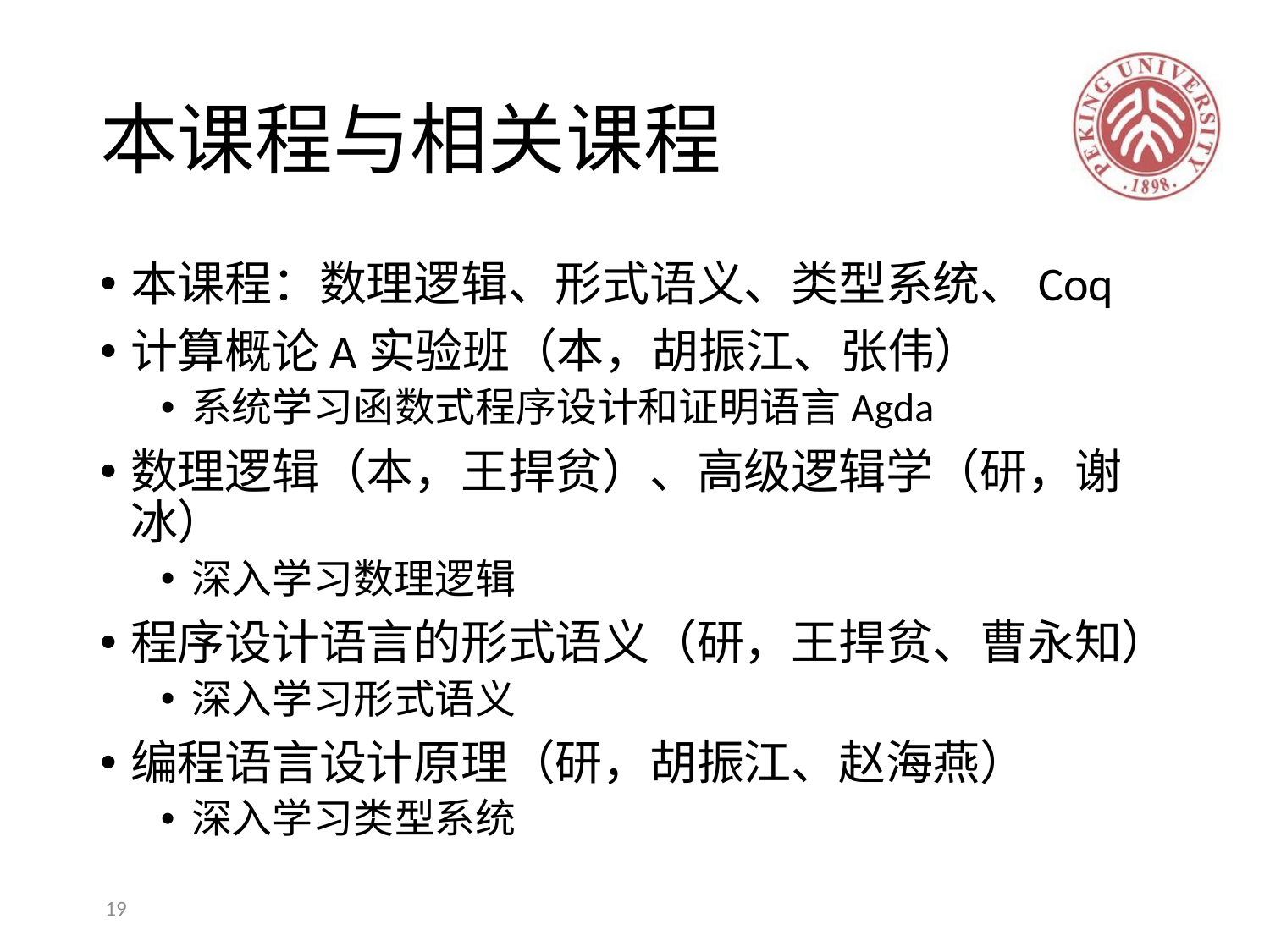

# 本课程与相关课程
本课程：数理逻辑、形式语义、类型系统、Coq
计算概论A实验班（本，胡振江、张伟）
系统学习函数式程序设计和证明语言Agda
数理逻辑（本，王捍贫）、高级逻辑学（研，谢冰）
深入学习数理逻辑
程序设计语言的形式语义（研，王捍贫、曹永知）
深入学习形式语义
编程语言设计原理（研，胡振江、赵海燕）
深入学习类型系统
19